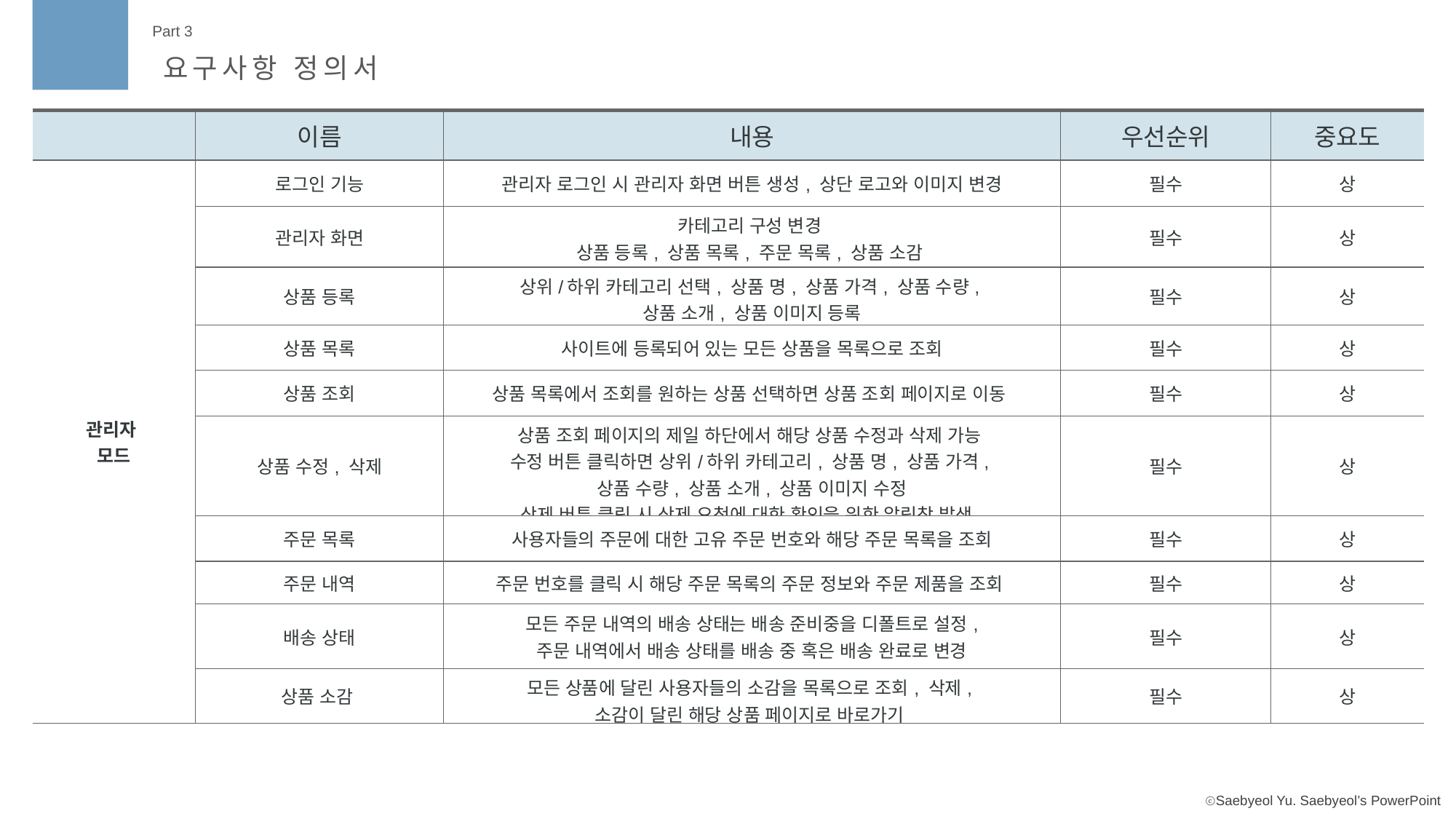

Part 3
요구사항 정의서
|  | 이름 | 내용 | 우선순위 | 중요도 |
| --- | --- | --- | --- | --- |
| 관리자 모드 | 로그인 기능 | 관리자 로그인 시 관리자 화면 버튼 생성, 상단 로고와 이미지 변경 | 필수 | 상 |
|  | 관리자 화면 | 카테고리 구성 변경 상품 등록, 상품 목록, 주문 목록, 상품 소감 | 필수 | 상 |
|  | 상품 등록 | 상위/하위 카테고리 선택, 상품 명, 상품 가격, 상품 수량, 상품 소개, 상품 이미지 등록 | 필수 | 상 |
|  | 상품 목록 | 사이트에 등록되어 있는 모든 상품을 목록으로 조회 | 필수 | 상 |
|  | 상품 조회 | 상품 목록에서 조회를 원하는 상품 선택하면 상품 조회 페이지로 이동 | 필수 | 상 |
|  | 상품 수정, 삭제 | 상품 조회 페이지의 제일 하단에서 해당 상품 수정과 삭제 가능 수정 버튼 클릭하면 상위/하위 카테고리, 상품 명, 상품 가격, 상품 수량, 상품 소개, 상품 이미지 수정 삭제 버튼 클릭 시 삭제 요청에 대한 확인을 위한 알림창 발생 | 필수 | 상 |
|  | 주문 목록 | 사용자들의 주문에 대한 고유 주문 번호와 해당 주문 목록을 조회 | 필수 | 상 |
|  | 주문 내역 | 주문 번호를 클릭 시 해당 주문 목록의 주문 정보와 주문 제품을 조회 | 필수 | 상 |
|  | 배송 상태 | 모든 주문 내역의 배송 상태는 배송 준비중을 디폴트로 설정, 주문 내역에서 배송 상태를 배송 중 혹은 배송 완료로 변경 | 필수 | 상 |
|  | 상품 소감 | 모든 상품에 달린 사용자들의 소감을 목록으로 조회, 삭제, 소감이 달린 해당 상품 페이지로 바로가기 | 필수 | 상 |